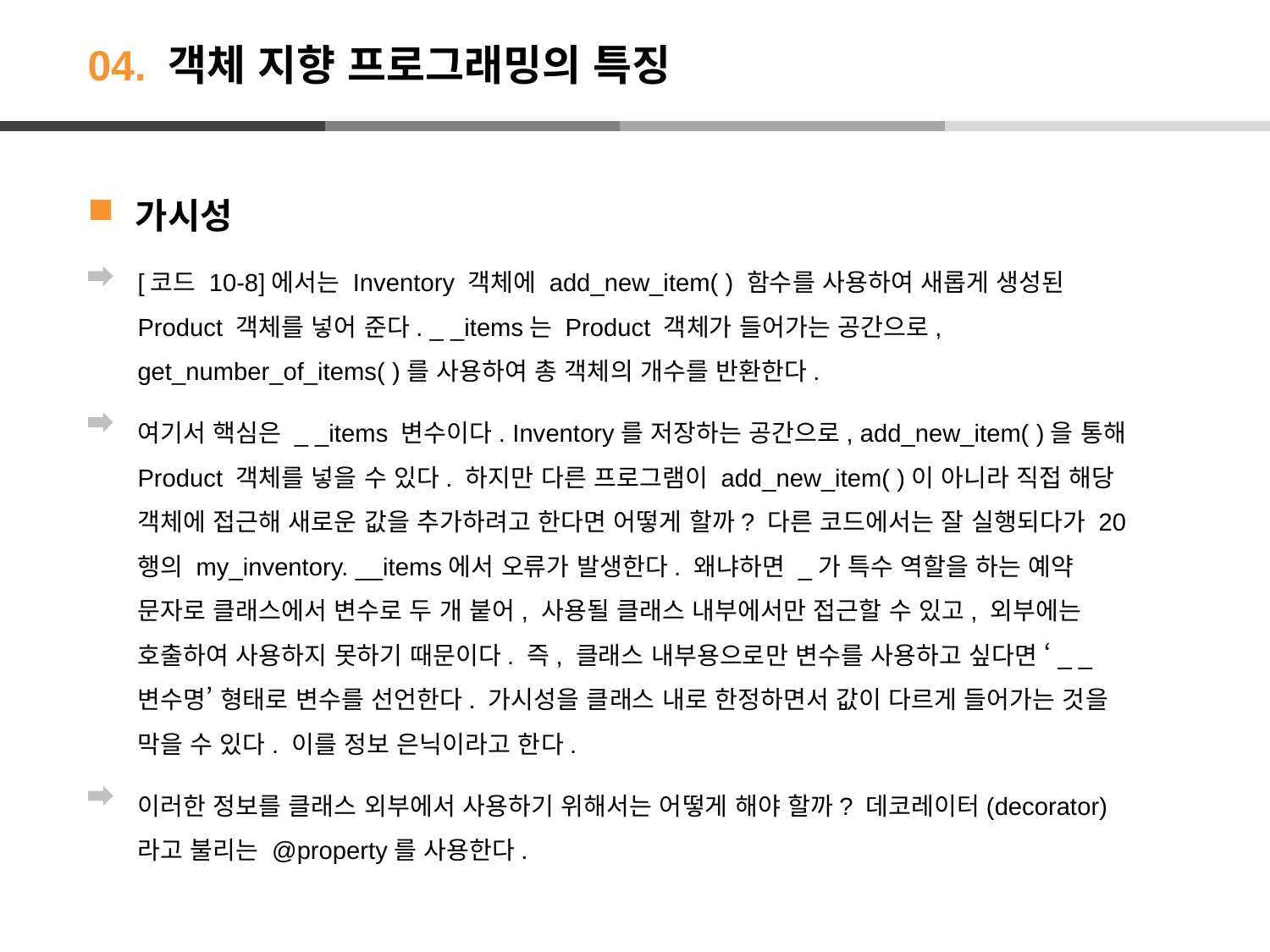

# 04. 객체 지향 프로그래밍의 특징
가시성
[코드 10-8]에서는 Inventory 객체에 add_new_item( ) 함수를 사용하여 새롭게 생성된Product 객체를 넣어 준다. _ _items는 Product 객체가 들어가는 공간으로, get_number_of_items( )를 사용하여 총 객체의 개수를 반환한다.
여기서 핵심은 _ _items 변수이다. Inventory를 저장하는 공간으로, add_new_item( )을 통해 Product 객체를 넣을 수 있다. 하지만 다른 프로그램이 add_new_item( )이 아니라 직접 해당 객체에 접근해 새로운 값을 추가하려고 한다면 어떻게 할까? 다른 코드에서는 잘 실행되다가 20행의 my_inventory. __items에서 오류가 발생한다. 왜냐하면 _가 특수 역할을 하는 예약 문자로 클래스에서 변수로 두 개 붙어, 사용될 클래스 내부에서만 접근할 수 있고, 외부에는 호출하여 사용하지 못하기 때문이다. 즉, 클래스 내부용으로만 변수를 사용하고 싶다면 ‘_ _변수명’ 형태로 변수를 선언한다. 가시성을 클래스 내로 한정하면서 값이 다르게 들어가는 것을 막을 수 있다. 이를 정보 은닉이라고 한다.
이러한 정보를 클래스 외부에서 사용하기 위해서는 어떻게 해야 할까? 데코레이터(decorator)라고 불리는 @property를 사용한다.